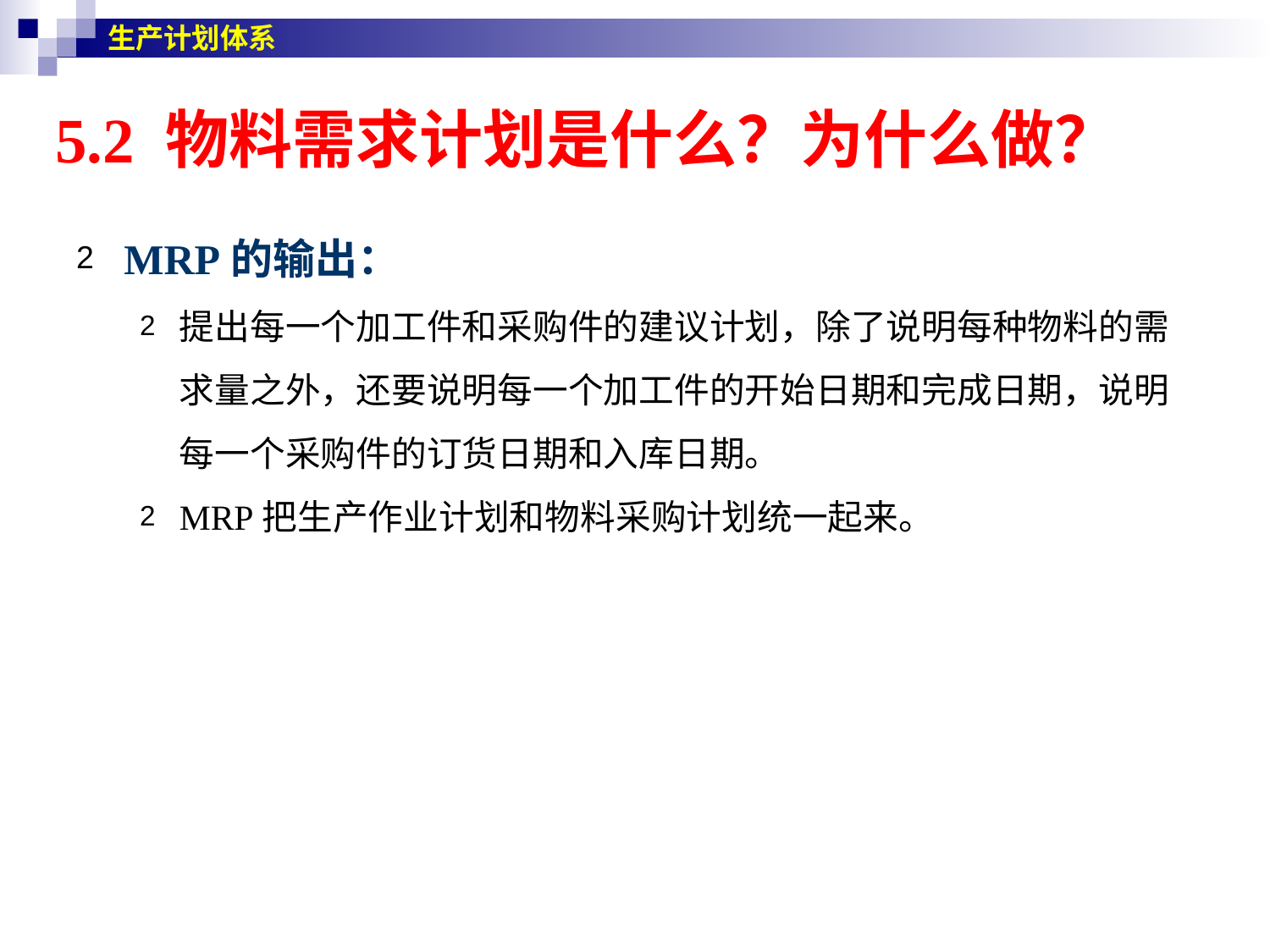

生产计划体系
# 5.2 物料需求计划是什么？为什么做？
MRP的输出：
提出每一个加工件和采购件的建议计划，除了说明每种物料的需求量之外，还要说明每一个加工件的开始日期和完成日期，说明每一个采购件的订货日期和入库日期。
MRP把生产作业计划和物料采购计划统一起来。